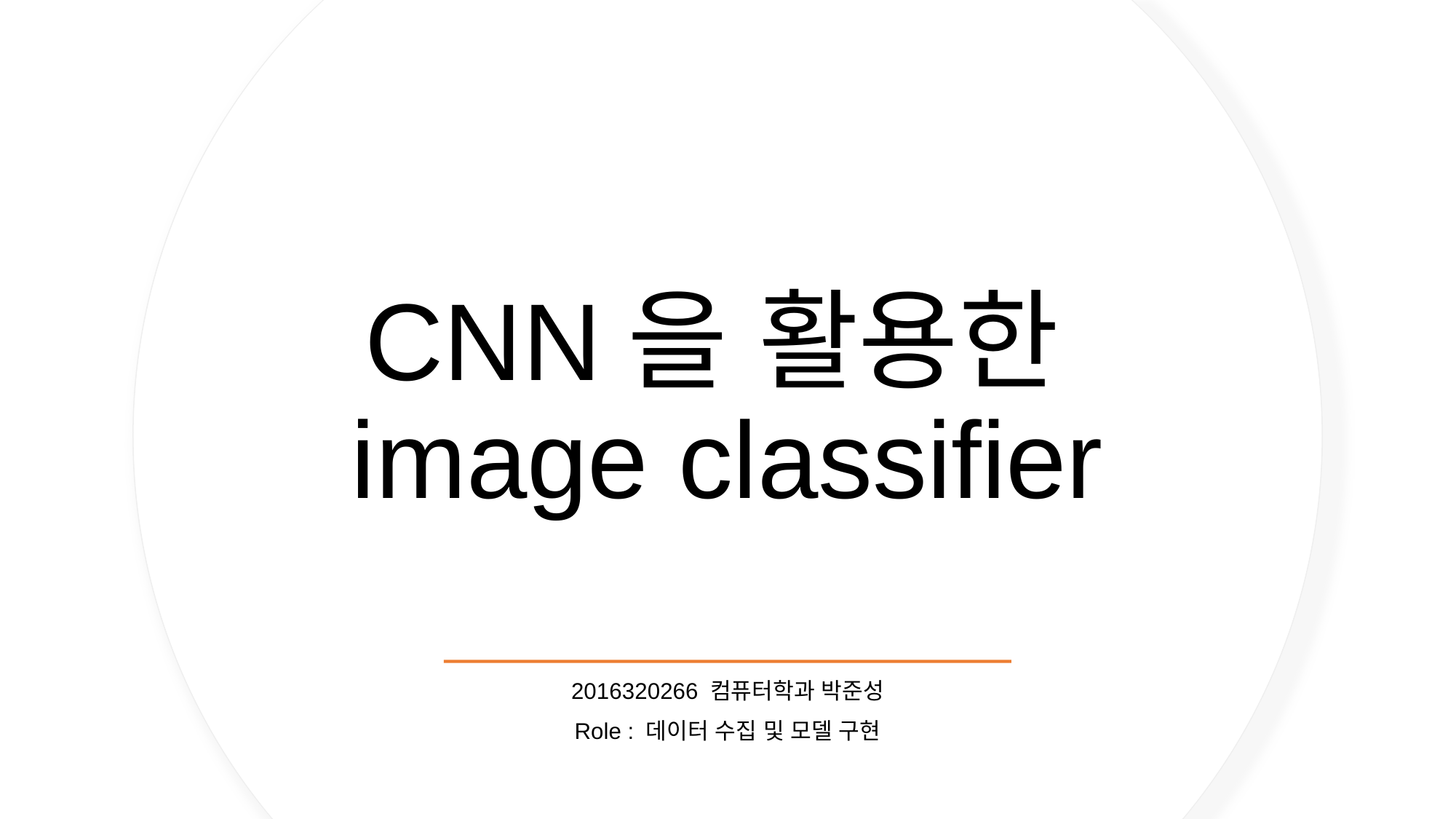

# CNN을 활용한 image classifier

2016320266 컴퓨터학과 박준성
Role : 데이터 수집 및 모델 구현